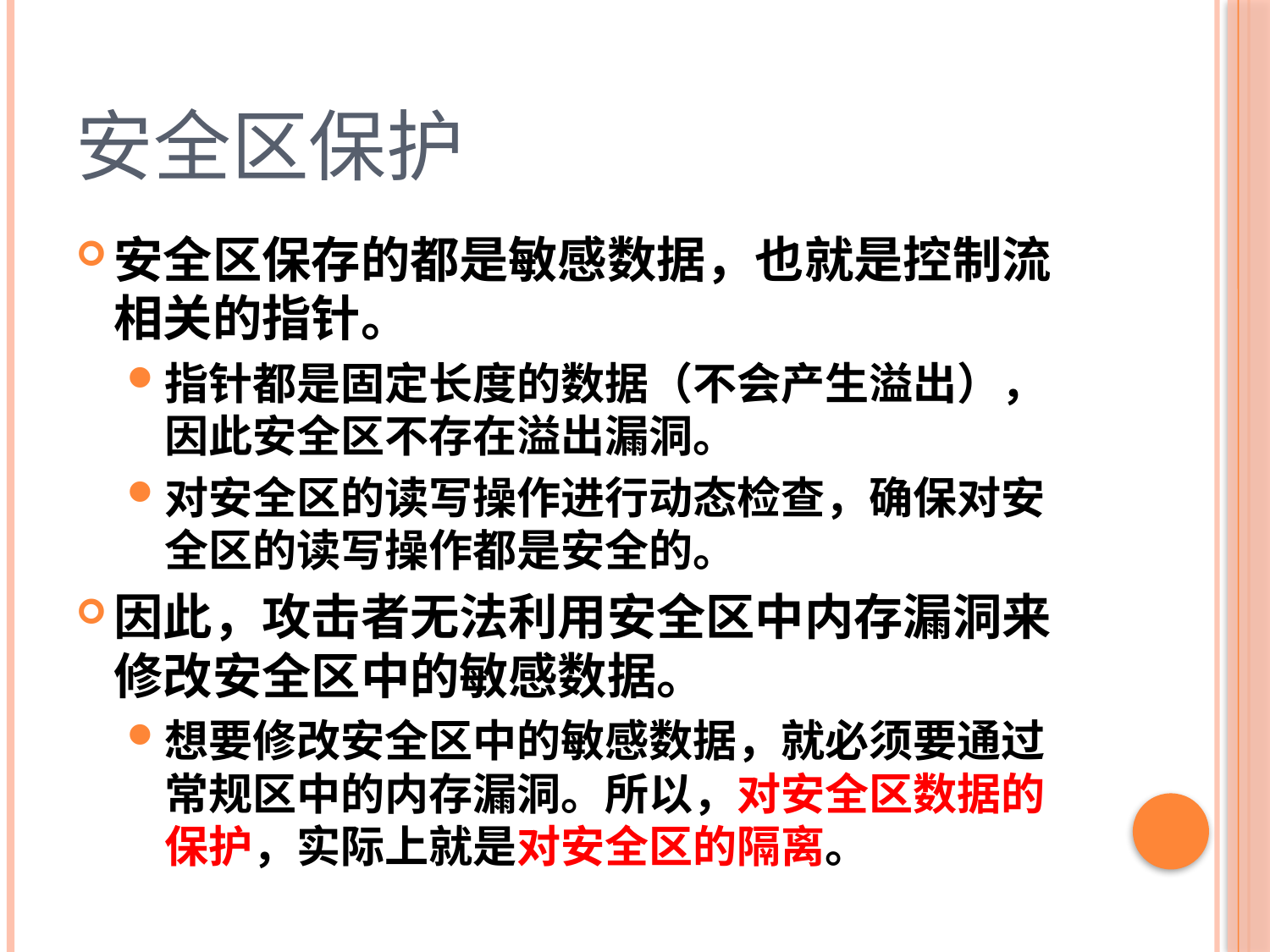

# 安全区保护
安全区保存的都是敏感数据，也就是控制流相关的指针。
指针都是固定长度的数据（不会产生溢出），因此安全区不存在溢出漏洞。
对安全区的读写操作进行动态检查，确保对安全区的读写操作都是安全的。
因此，攻击者无法利用安全区中内存漏洞来修改安全区中的敏感数据。
想要修改安全区中的敏感数据，就必须要通过常规区中的内存漏洞。所以，对安全区数据的保护，实际上就是对安全区的隔离。